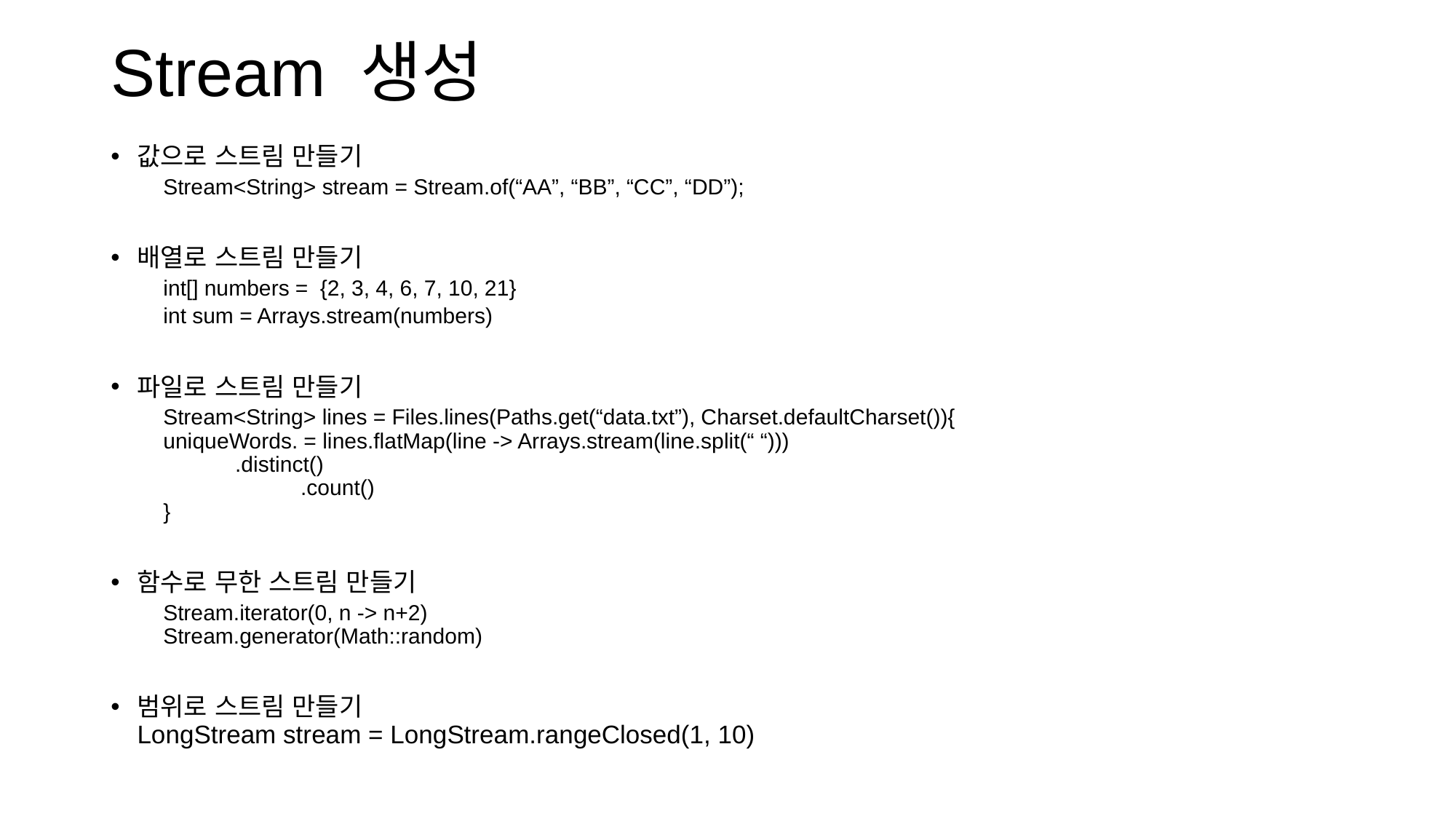

# Stream 생성
값으로 스트림 만들기
Stream<String> stream = Stream.of(“AA”, “BB”, “CC”, “DD”);

배열로 스트림 만들기
int[] numbers =  {2, 3, 4, 6, 7, 10, 21}
int sum = Arrays.stream(numbers)

파일로 스트림 만들기
Stream<String> lines = Files.lines(Paths.get(“data.txt”), Charset.defaultCharset()){
	uniqueWords. = lines.flatMap(line -> Arrays.stream(line.split(“ “)))
		            .distinct()
   		            .count()
}

함수로 무한 스트림 만들기
Stream.iterator(0, n -> n+2)
Stream.generator(Math::random)

범위로 스트림 만들기
LongStream stream = LongStream.rangeClosed(1, 10)